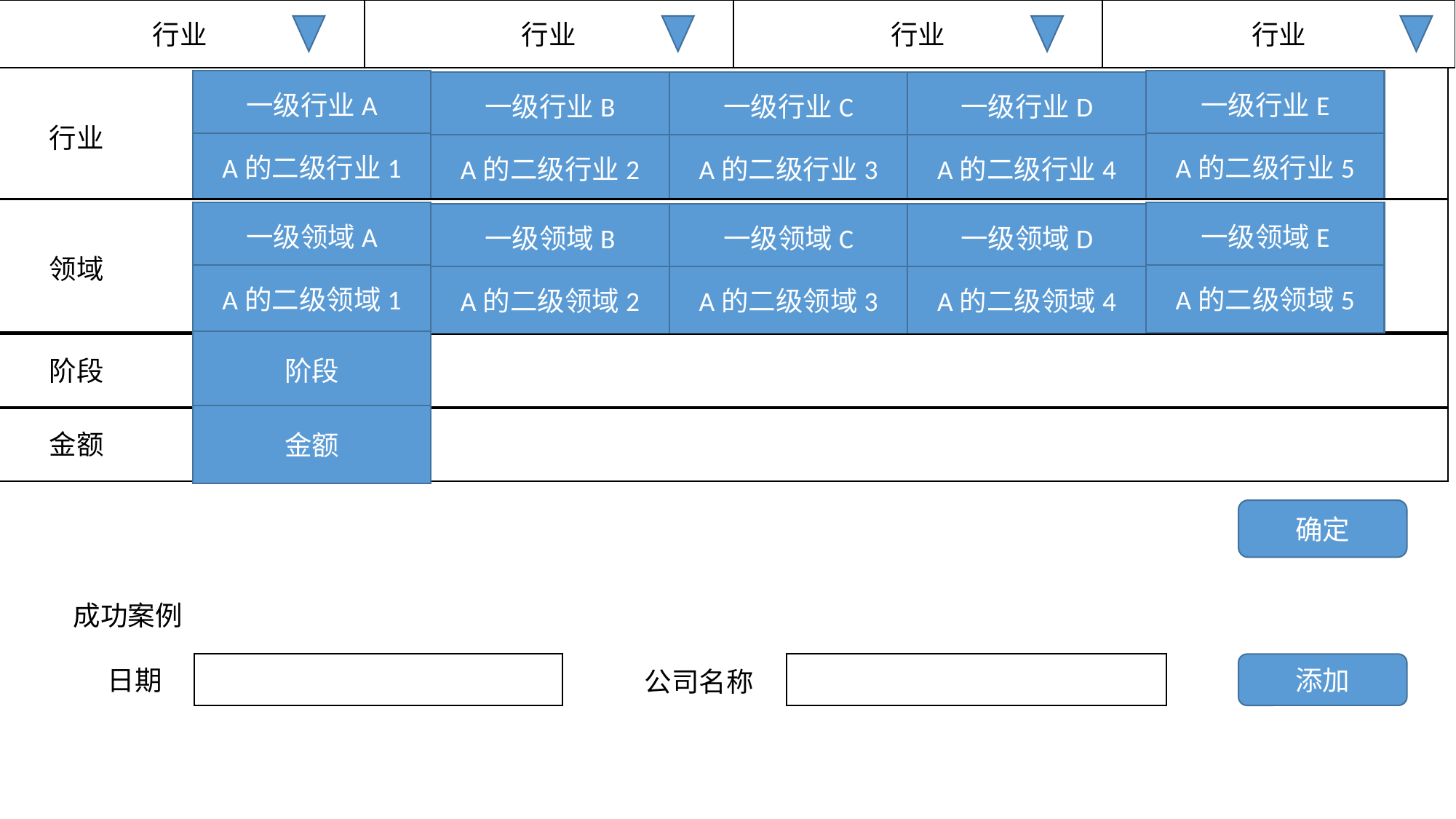

行业
行业
行业
行业

一级行业A
一级行业E
一级行业B
一级行业C
一级行业D
行业
A的二级行业1
A的二级行业5
A的二级行业2
A的二级行业3
A的二级行业4

一级领域A
一级领域E
一级领域B
一级领域C
一级领域D
领域
A的二级领域1
A的二级领域5
A的二级领域2
A的二级领域3
A的二级领域4
阶段

阶段
金额

金额
确定
成功案例

添加
日期
公司名称